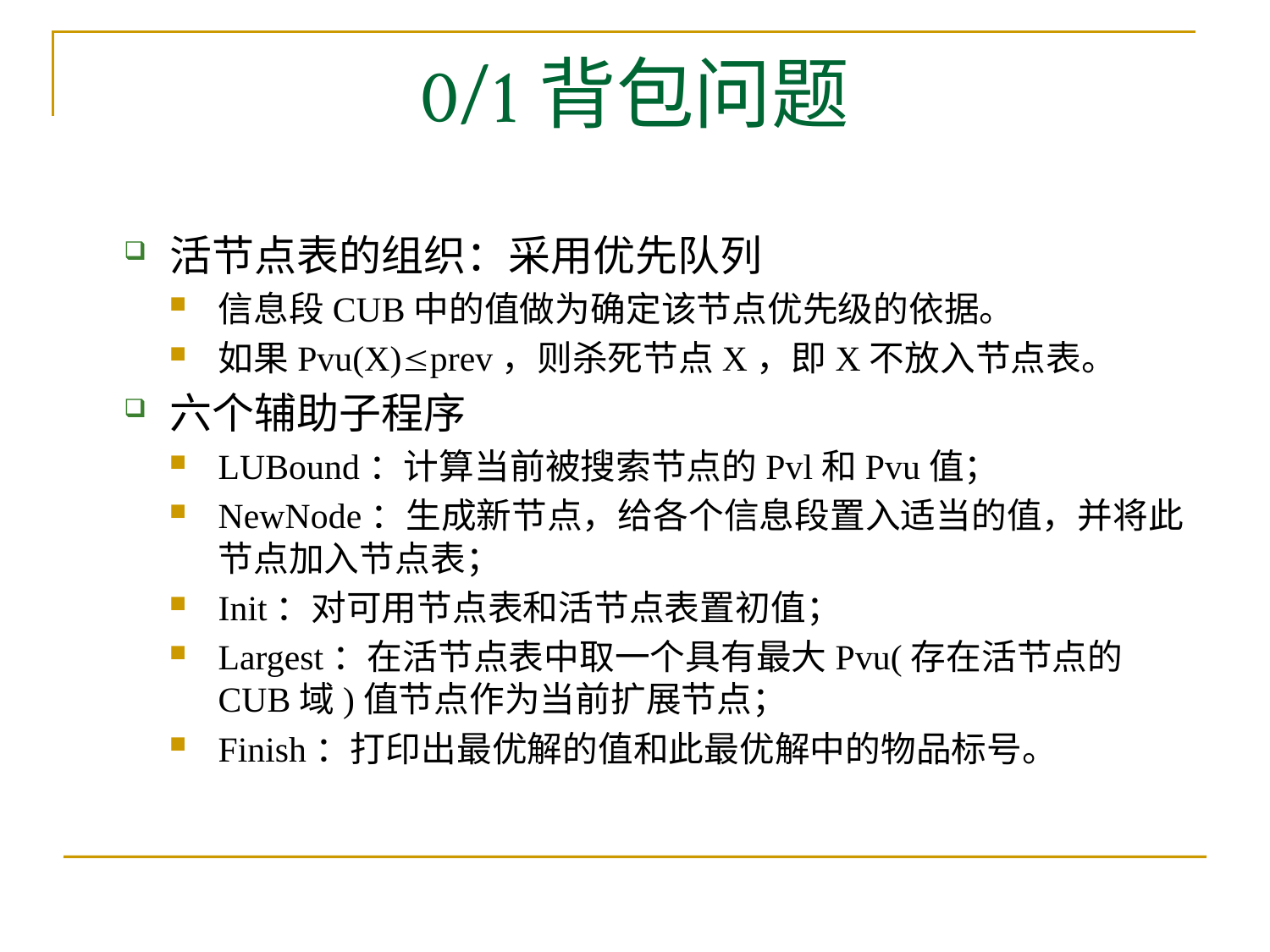

# 0/1背包问题
活节点表的组织：采用优先队列
信息段CUB中的值做为确定该节点优先级的依据。
如果Pvu(X)≤prev，则杀死节点X，即X不放入节点表。
六个辅助子程序
LUBound：计算当前被搜索节点的Pvl和Pvu值；
NewNode：生成新节点，给各个信息段置入适当的值，并将此节点加入节点表；
Init：对可用节点表和活节点表置初值；
Largest：在活节点表中取一个具有最大Pvu(存在活节点的CUB域)值节点作为当前扩展节点；
Finish：打印出最优解的值和此最优解中的物品标号。